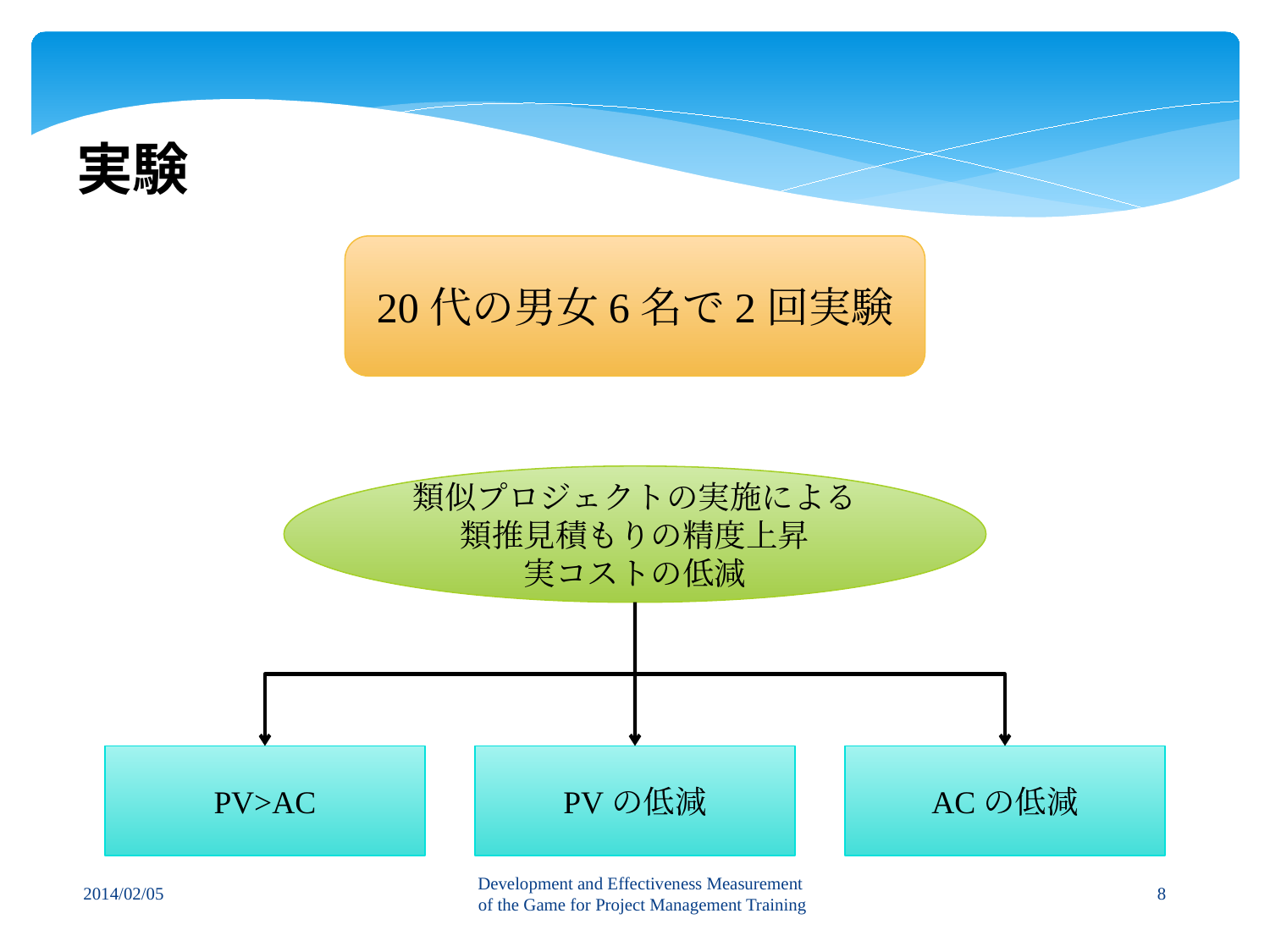

実験
20代の男女6名で2回実験
類似プロジェクトの実施による
類推見積もりの精度上昇
実コストの低減
PV>AC
PVの低減
ACの低減
8
2014/02/05
Development and Effectiveness Measurement
of the Game for Project Management Training